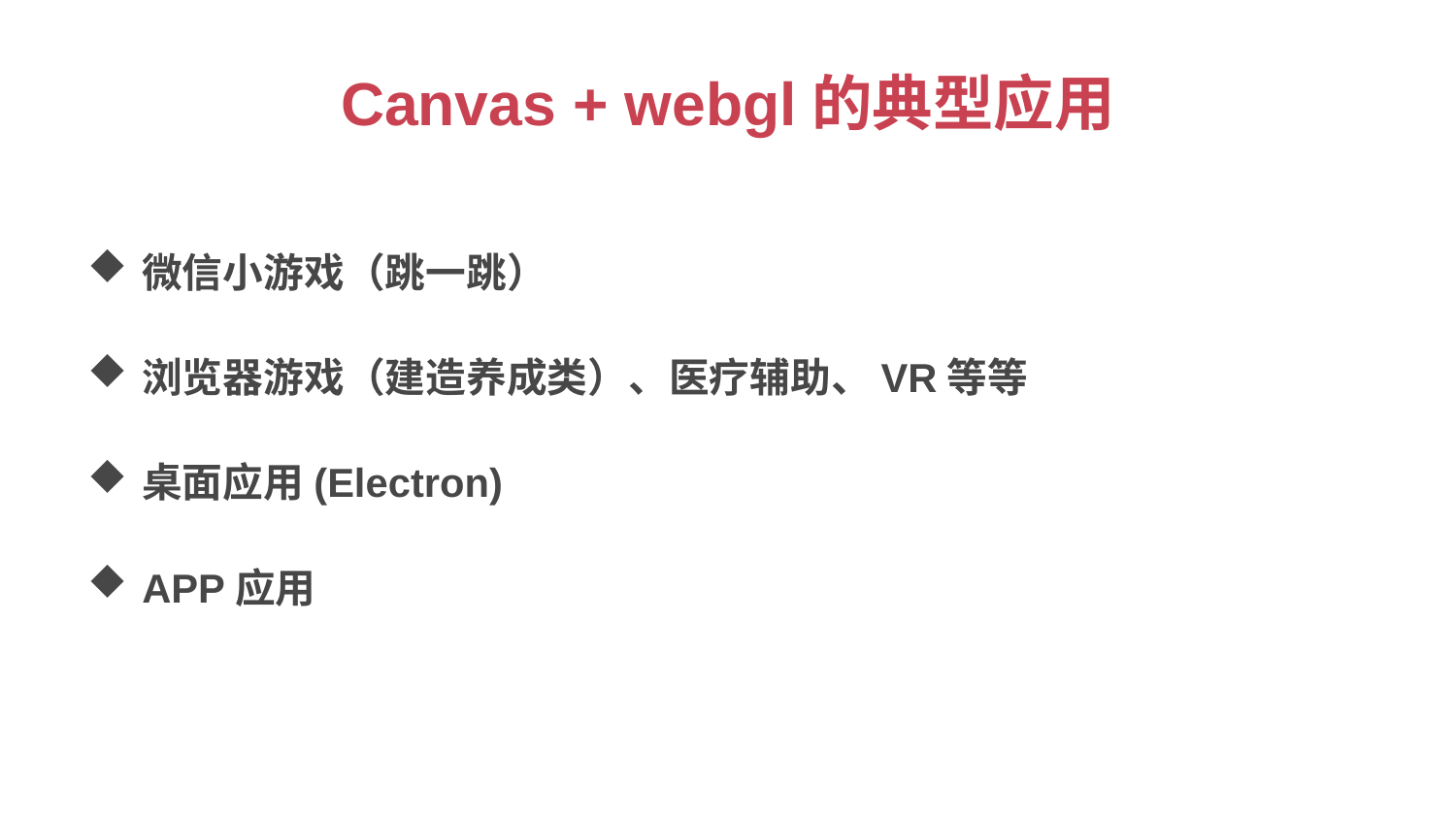

# Canvas + webgl的典型应用
微信小游戏（跳一跳）
浏览器游戏（建造养成类）、医疗辅助、VR等等
桌面应用(Electron)
APP应用